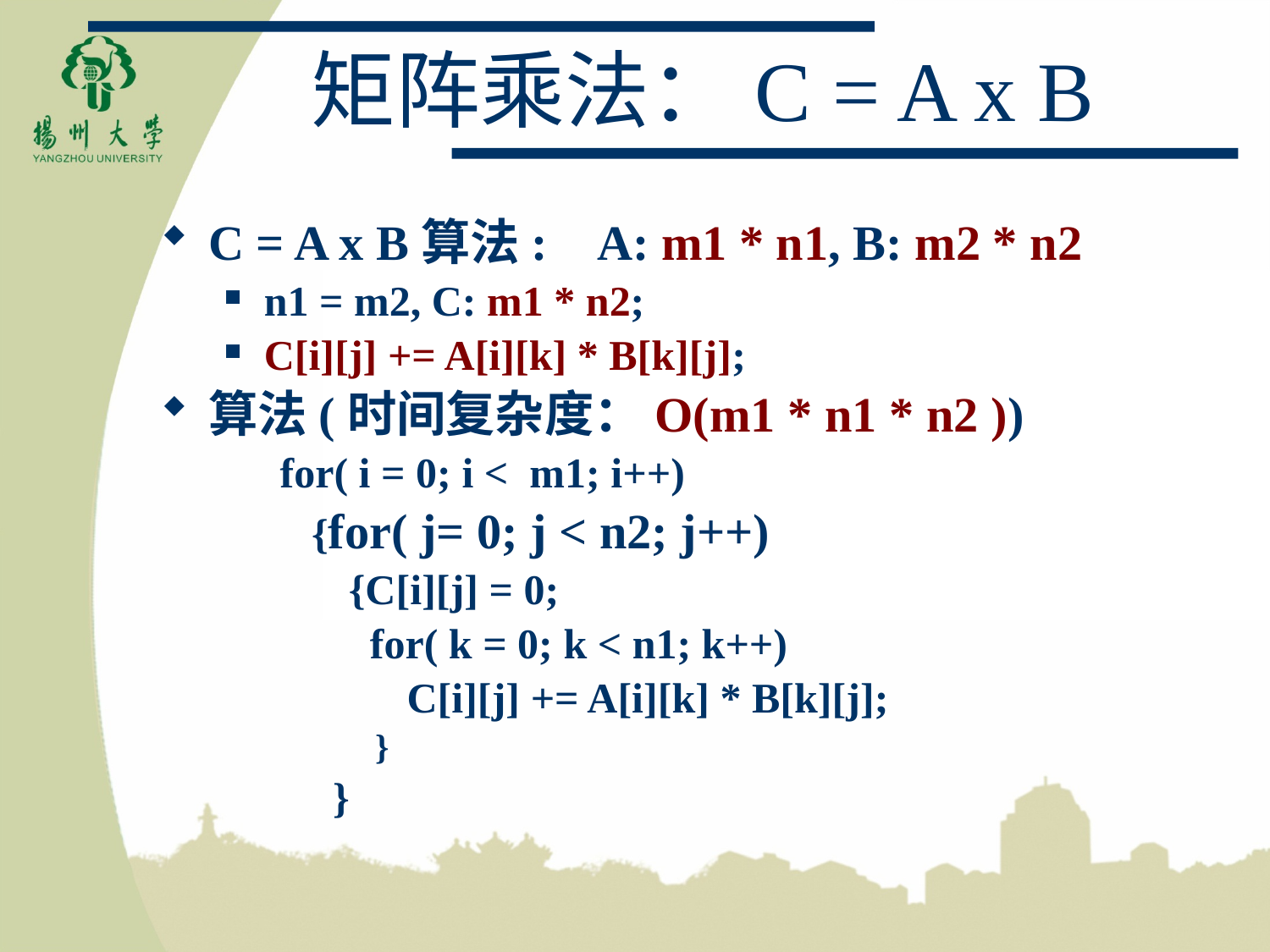

# 矩阵乘法：C = A x B
C = A x B算法:    A: m1 * n1, B: m2 * n2
n1 = m2, C: m1 * n2;
C[i][j] += A[i][k] * B[k][j];
算法(时间复杂度：O(m1 * n1 * n2 ))
for( i = 0; i <  m1; i++)
   {for( j= 0; j < n2; j++)
  {C[i][j] = 0;
    for( k = 0; k < n1; k++)
 	C[i][j] += A[i][k] * B[k][j];
}
     }